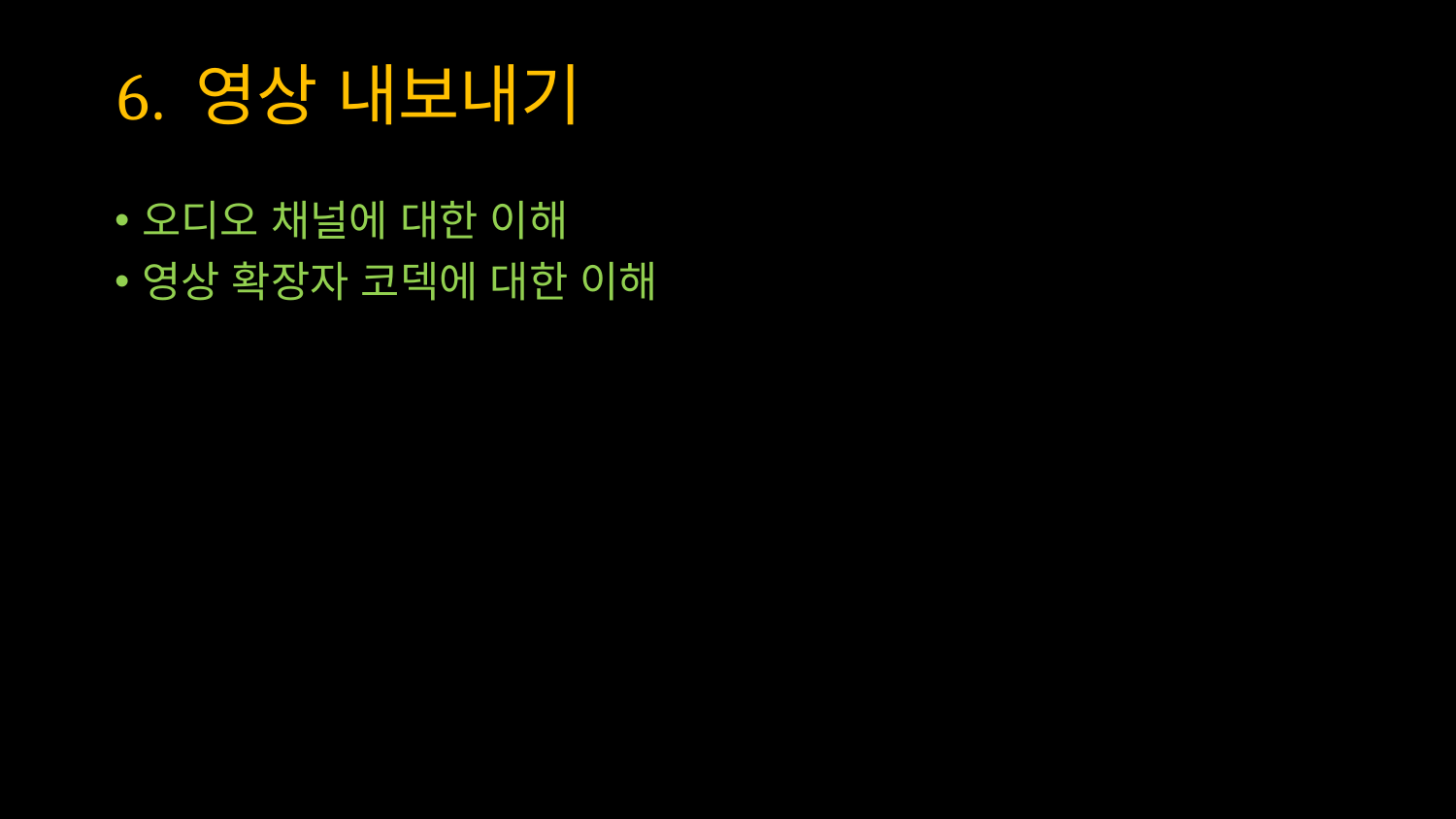

# 6. 영상 내보내기
오디오 채널에 대한 이해
영상 확장자 코덱에 대한 이해